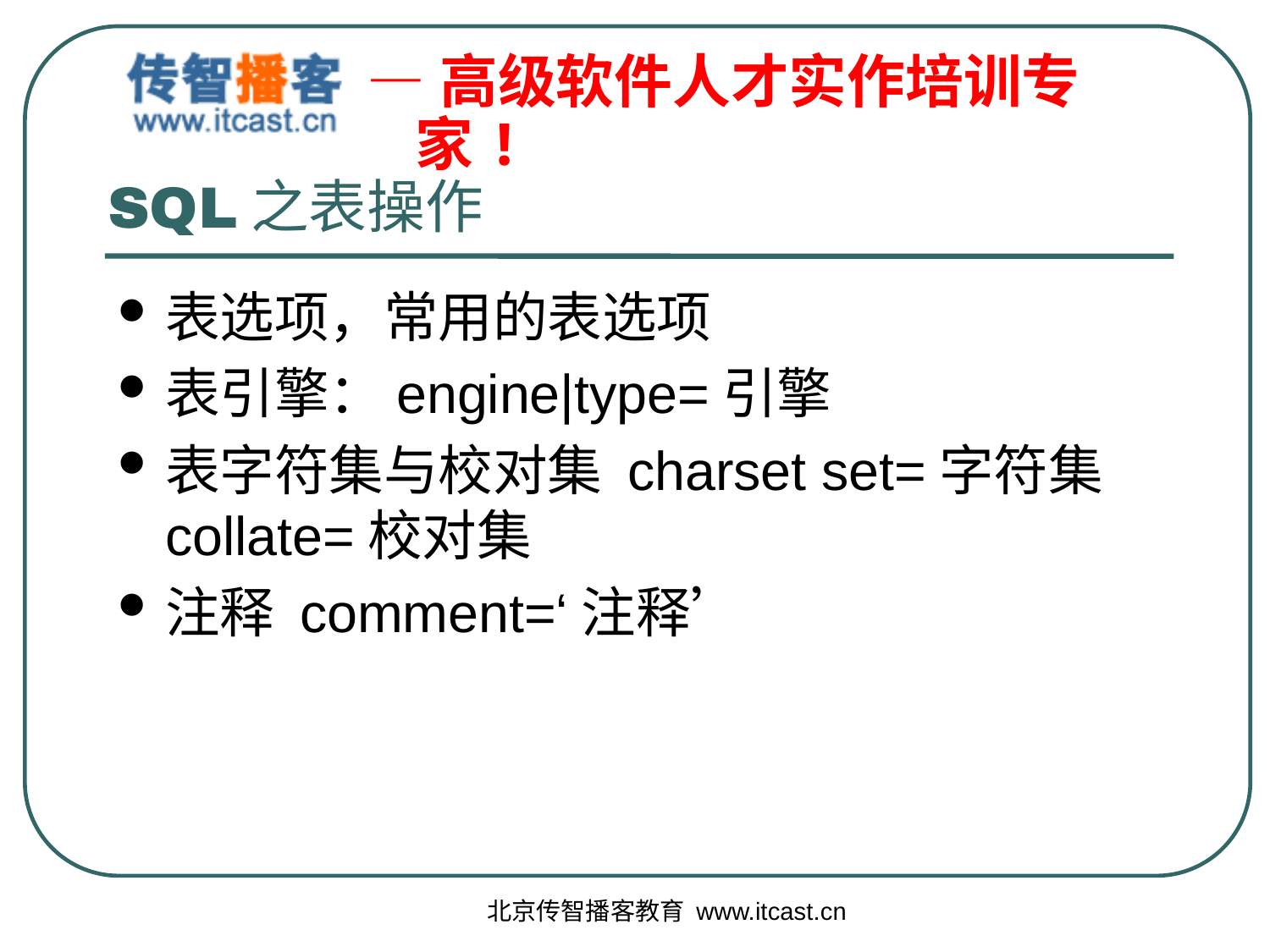

# SQL之表操作
表选项，常用的表选项
表引擎：engine|type=引擎
表字符集与校对集 charset set=字符集 collate=校对集
注释 comment=‘注释’